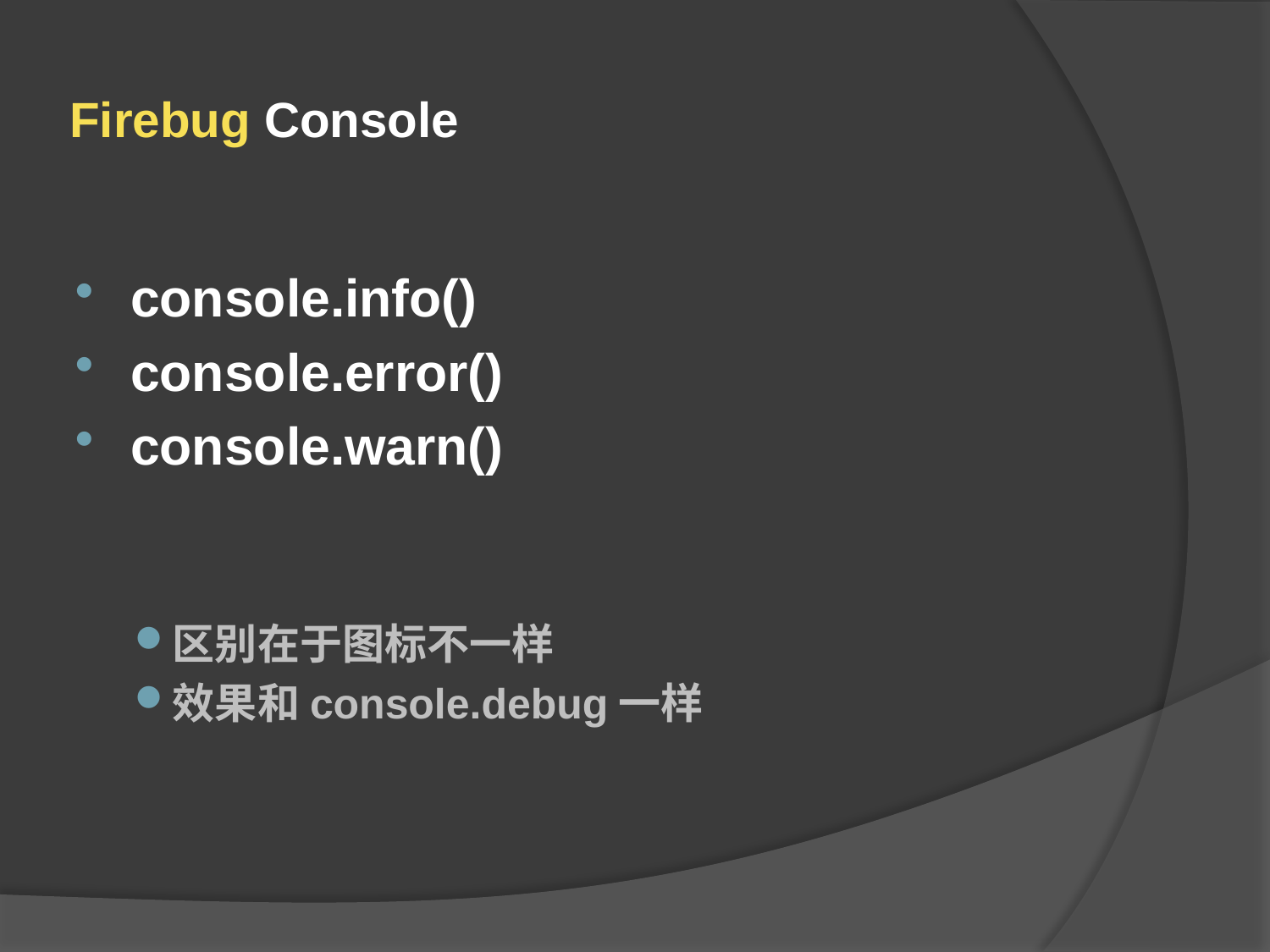

# Firebug Console
console.info()
console.error()
console.warn()

区别在于图标不一样
效果和console.debug一样